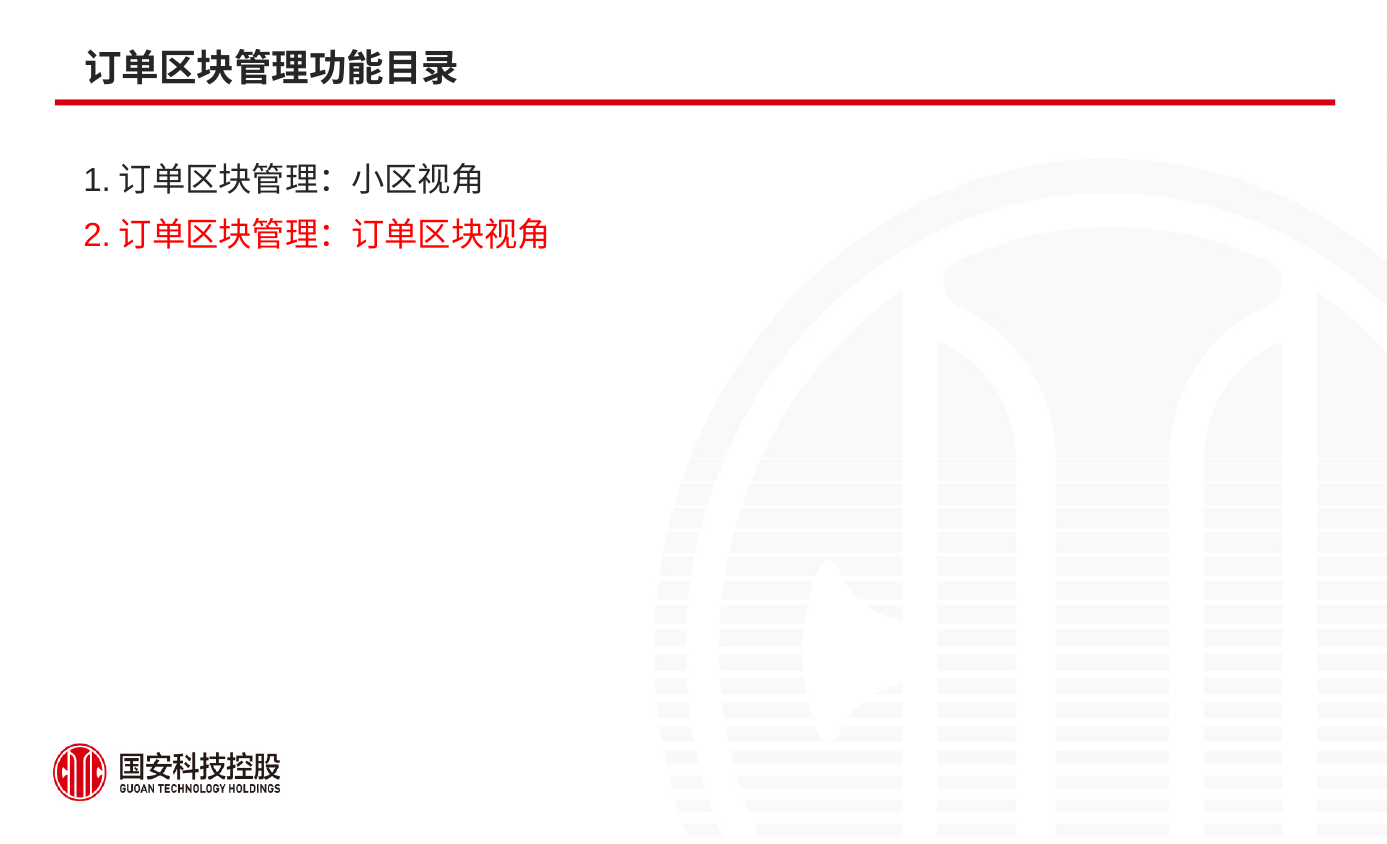

# 订单区块管理功能目录
1.订单区块管理：小区视角
2.订单区块管理：订单区块视角